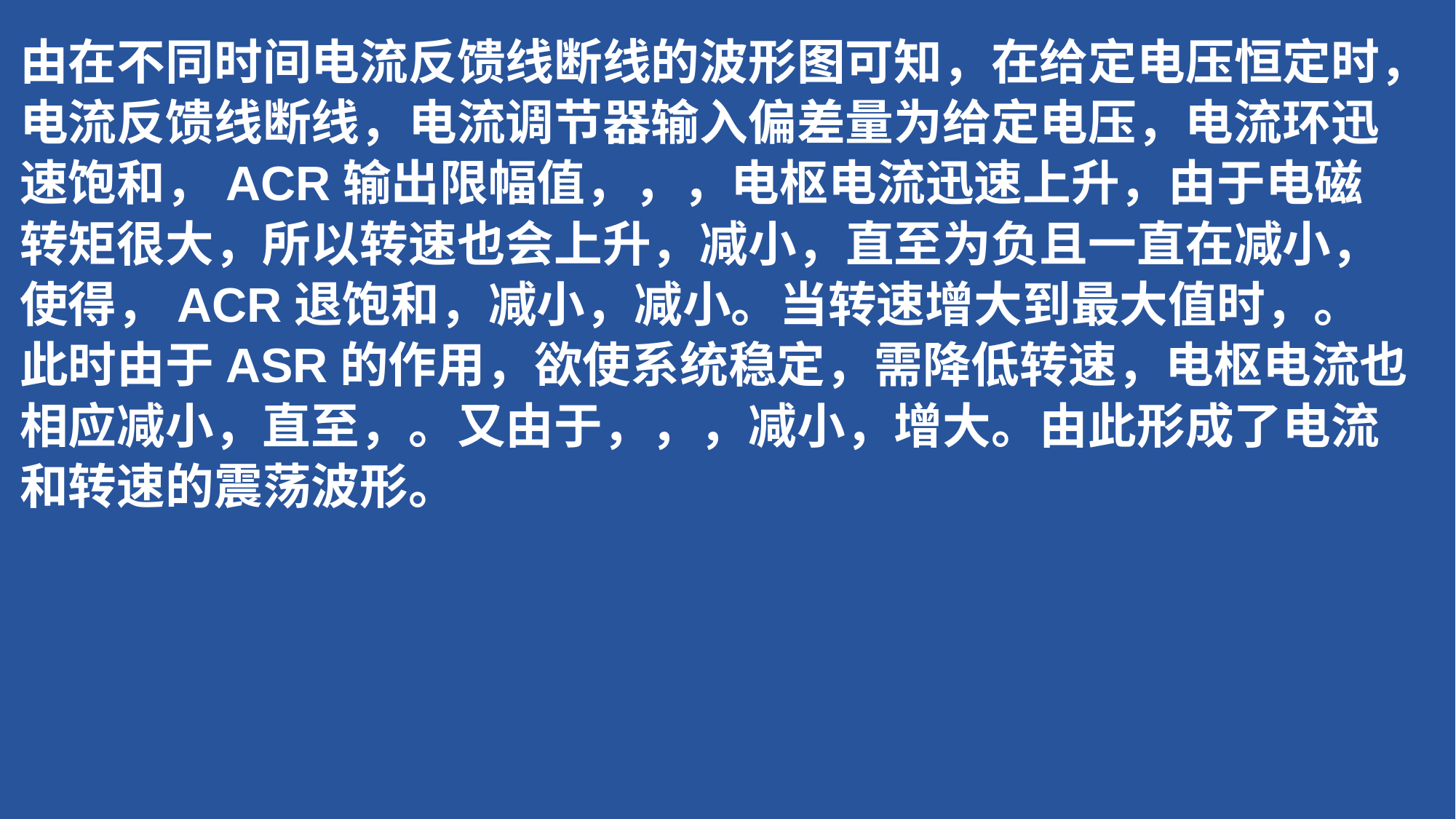

由在不同时间电流反馈线断线的波形图可知，在给定电压恒定时，电流反馈线断线，电流调节器输入偏差量为给定电压，电流环迅速饱和，ACR输出限幅值，，，电枢电流迅速上升，由于电磁转矩很大，所以转速也会上升，减小，直至为负且一直在减小，使得，ACR退饱和，减小，减小。当转速增大到最大值时，。此时由于ASR的作用，欲使系统稳定，需降低转速，电枢电流也相应减小，直至，。又由于，，，减小，增大。由此形成了电流和转速的震荡波形。